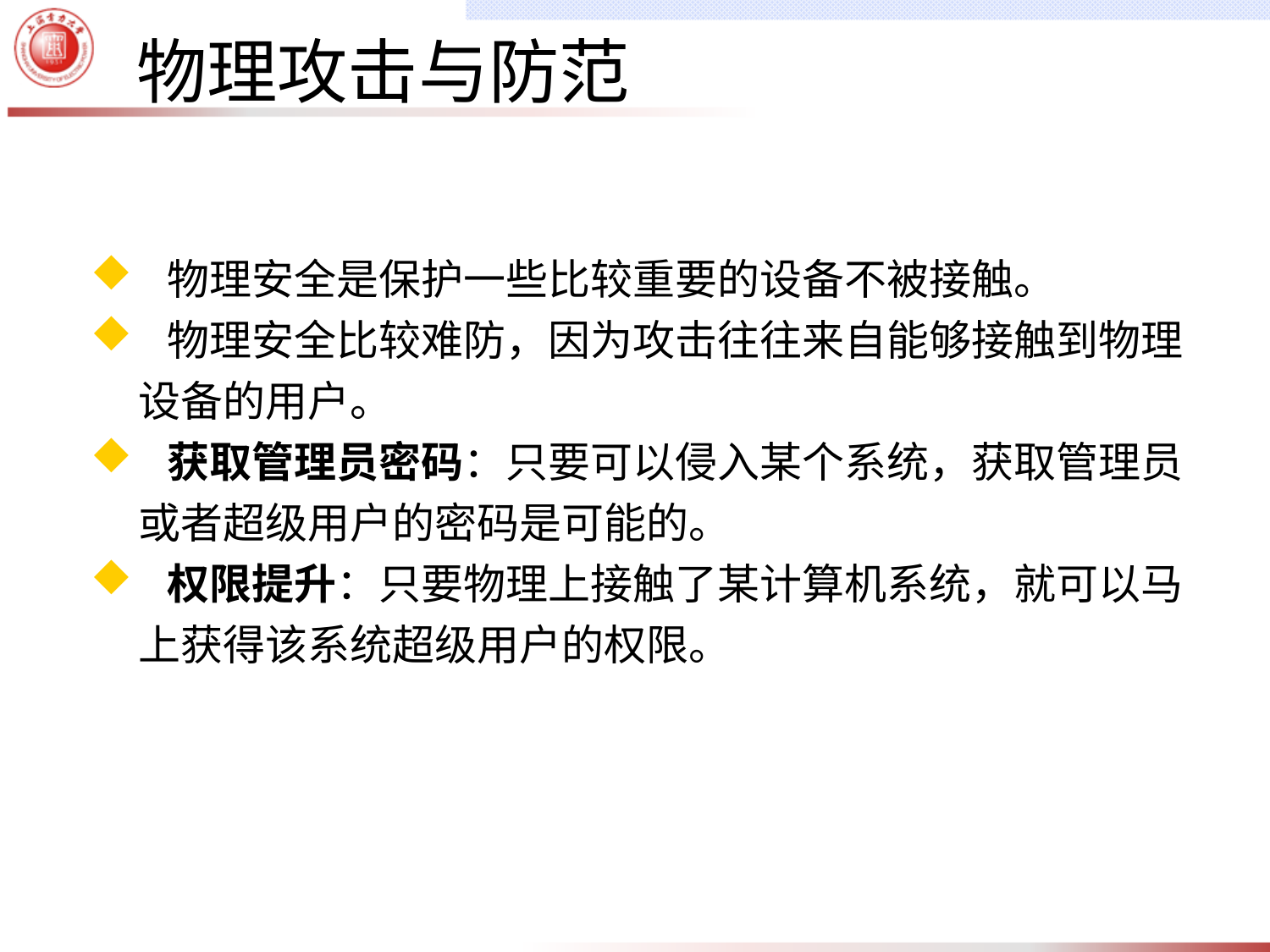

物理攻击与防范
  物理安全是保护一些比较重要的设备不被接触。
  物理安全比较难防，因为攻击往往来自能够接触到物理设备的用户。
  获取管理员密码：只要可以侵入某个系统，获取管理员或者超级用户的密码是可能的。
  权限提升：只要物理上接触了某计算机系统，就可以马上获得该系统超级用户的权限。